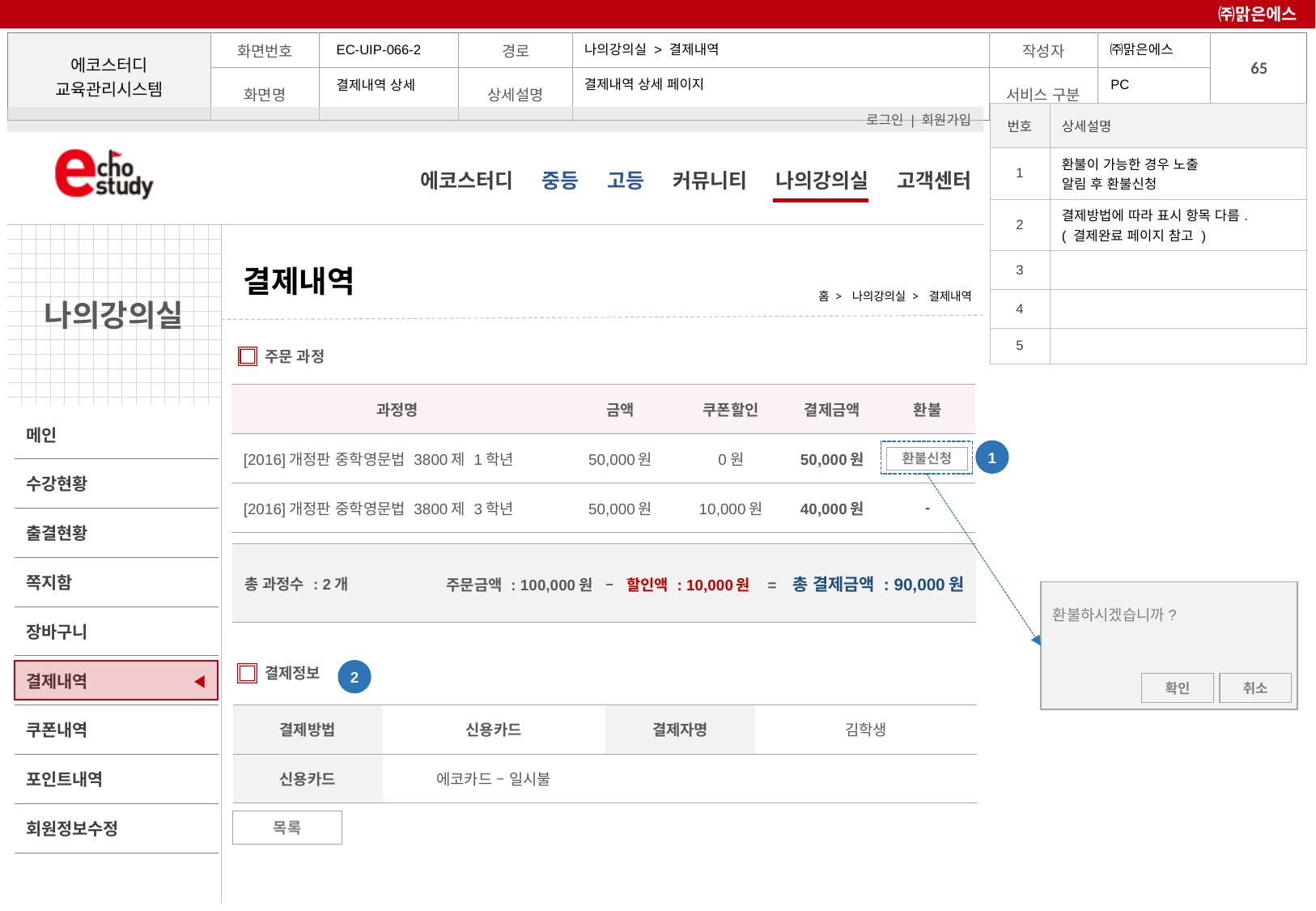

㈜맑은에스
나의강의실 > 결제내역
EC-UIP-066-2
PC
결제내역 상세 페이지
결제내역 상세
| 번호 | 상세설명 |
| --- | --- |
| 1 | 환불이 가능한 경우 노출 알림 후 환불신청 |
| 2 | 결제방법에 따라 표시 항목 다름. ( 결제완료 페이지 참고 ) |
| 3 |  |
| 4 |  |
| 5 |  |
# 결제내역
홈 > 나의강의실 > 결제내역
주문 과정

| 과정명 | 금액 | 쿠폰할인 | 결제금액 | 환불 |
| --- | --- | --- | --- | --- |
| [2016]개정판 중학영문법 3800제 1학년 | 50,000원 | 0원 | 50,000원 |  |
| [2016]개정판 중학영문법 3800제 3학년 | 50,000원 | 10,000원 | 40,000원 | - |
1

환불신청
| 총 과정수 : 2개 | 주문금액 : 100,000원 – 할인액 : 10,000원 = 총 결제금액 : 90,000원 |
| --- | --- |
환불하시겠습니까?
결제정보

2
◀
확인
취소
| 결제방법 | 신용카드 | 결제자명 | 김학생 |
| --- | --- | --- | --- |
| 신용카드 | 에코카드 – 일시불 |  |  |
목록